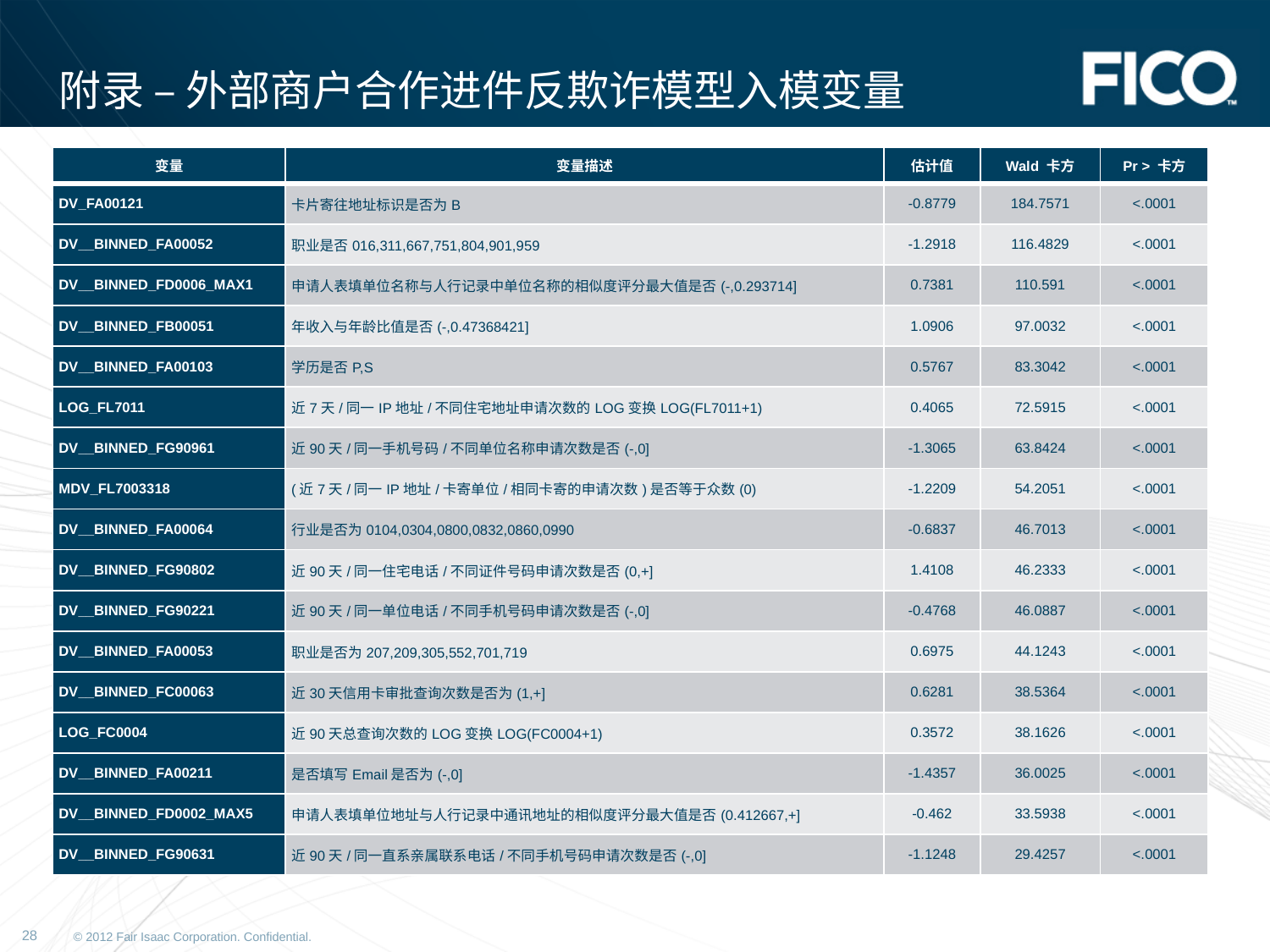

# 附录 – 外部商户合作进件反欺诈模型入模变量
| 变量 | 变量描述 | 估计值 | Wald 卡方 | Pr > 卡方 |
| --- | --- | --- | --- | --- |
| DV\_FA00121 | 卡片寄往地址标识是否为B | -0.8779 | 184.7571 | <.0001 |
| DV\_\_BINNED\_FA00052 | 职业是否016,311,667,751,804,901,959 | -1.2918 | 116.4829 | <.0001 |
| DV\_\_BINNED\_FD0006\_MAX1 | 申请人表填单位名称与人行记录中单位名称的相似度评分最大值是否(-,0.293714] | 0.7381 | 110.591 | <.0001 |
| DV\_\_BINNED\_FB00051 | 年收入与年龄比值是否(-,0.47368421] | 1.0906 | 97.0032 | <.0001 |
| DV\_\_BINNED\_FA00103 | 学历是否P,S | 0.5767 | 83.3042 | <.0001 |
| LOG\_FL7011 | 近7天/同一IP地址/不同住宅地址申请次数的LOG变换LOG(FL7011+1) | 0.4065 | 72.5915 | <.0001 |
| DV\_\_BINNED\_FG90961 | 近90天/同一手机号码/不同单位名称申请次数是否(-,0] | -1.3065 | 63.8424 | <.0001 |
| MDV\_FL7003318 | (近7天/同一IP地址/卡寄单位/相同卡寄的申请次数)是否等于众数(0) | -1.2209 | 54.2051 | <.0001 |
| DV\_\_BINNED\_FA00064 | 行业是否为0104,0304,0800,0832,0860,0990 | -0.6837 | 46.7013 | <.0001 |
| DV\_\_BINNED\_FG90802 | 近90天/同一住宅电话/不同证件号码申请次数是否(0,+] | 1.4108 | 46.2333 | <.0001 |
| DV\_\_BINNED\_FG90221 | 近90天/同一单位电话/不同手机号码申请次数是否(-,0] | -0.4768 | 46.0887 | <.0001 |
| DV\_\_BINNED\_FA00053 | 职业是否为207,209,305,552,701,719 | 0.6975 | 44.1243 | <.0001 |
| DV\_\_BINNED\_FC00063 | 近30天信用卡审批查询次数是否为(1,+] | 0.6281 | 38.5364 | <.0001 |
| LOG\_FC0004 | 近90天总查询次数的LOG变换LOG(FC0004+1) | 0.3572 | 38.1626 | <.0001 |
| DV\_\_BINNED\_FA00211 | 是否填写Email是否为(-,0] | -1.4357 | 36.0025 | <.0001 |
| DV\_\_BINNED\_FD0002\_MAX5 | 申请人表填单位地址与人行记录中通讯地址的相似度评分最大值是否(0.412667,+] | -0.462 | 33.5938 | <.0001 |
| DV\_\_BINNED\_FG90631 | 近90天/同一直系亲属联系电话/不同手机号码申请次数是否(-,0] | -1.1248 | 29.4257 | <.0001 |